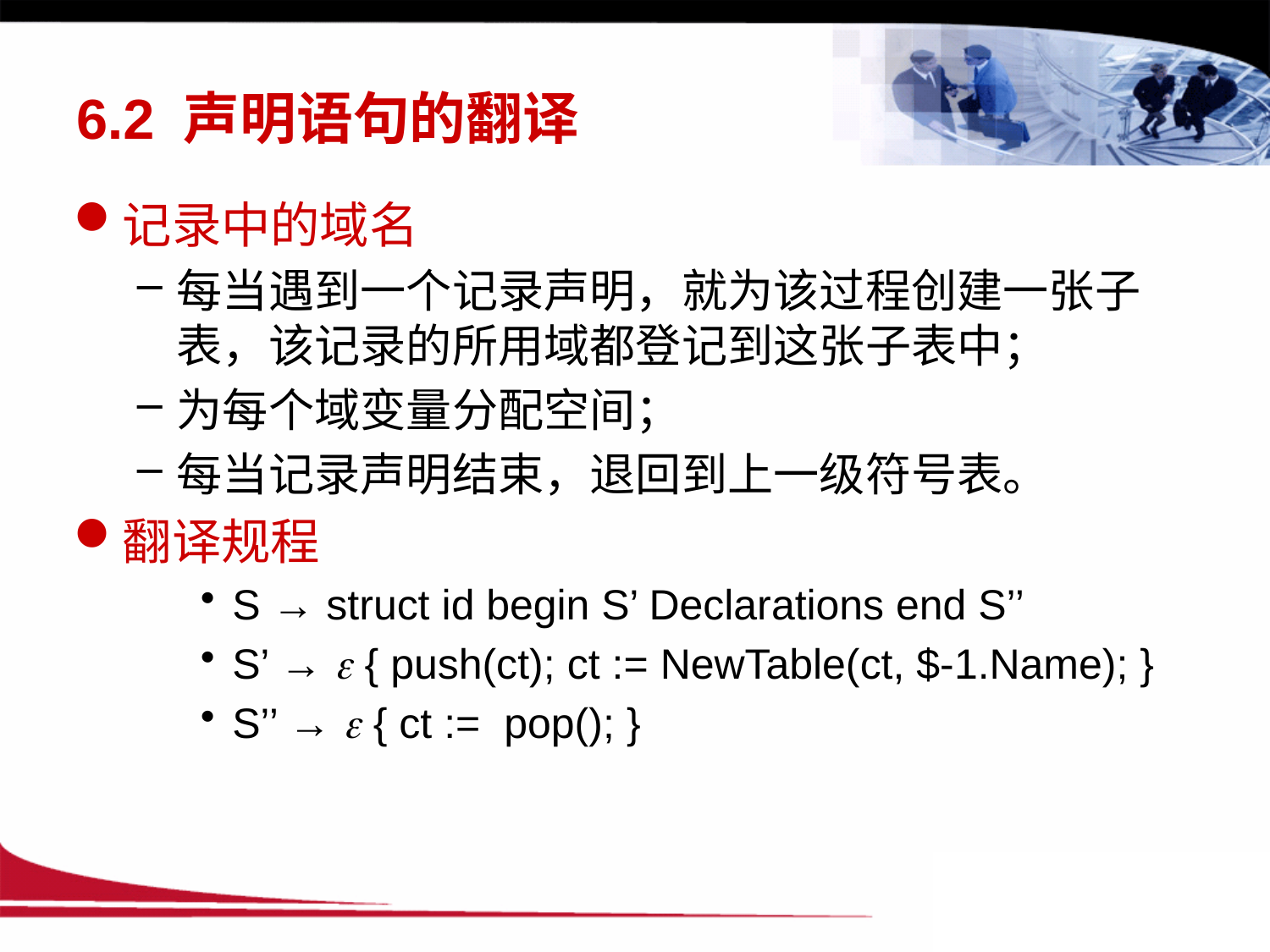

# 6.2 声明语句的翻译
记录中的域名
每当遇到一个记录声明，就为该过程创建一张子表，该记录的所用域都登记到这张子表中；
为每个域变量分配空间；
每当记录声明结束，退回到上一级符号表。
翻译规程
S → struct id begin S’ Declarations end S’’
S’ → ε { push(ct); ct := NewTable(ct, $-1.Name); }
S’’ → ε { ct :=  pop(); }